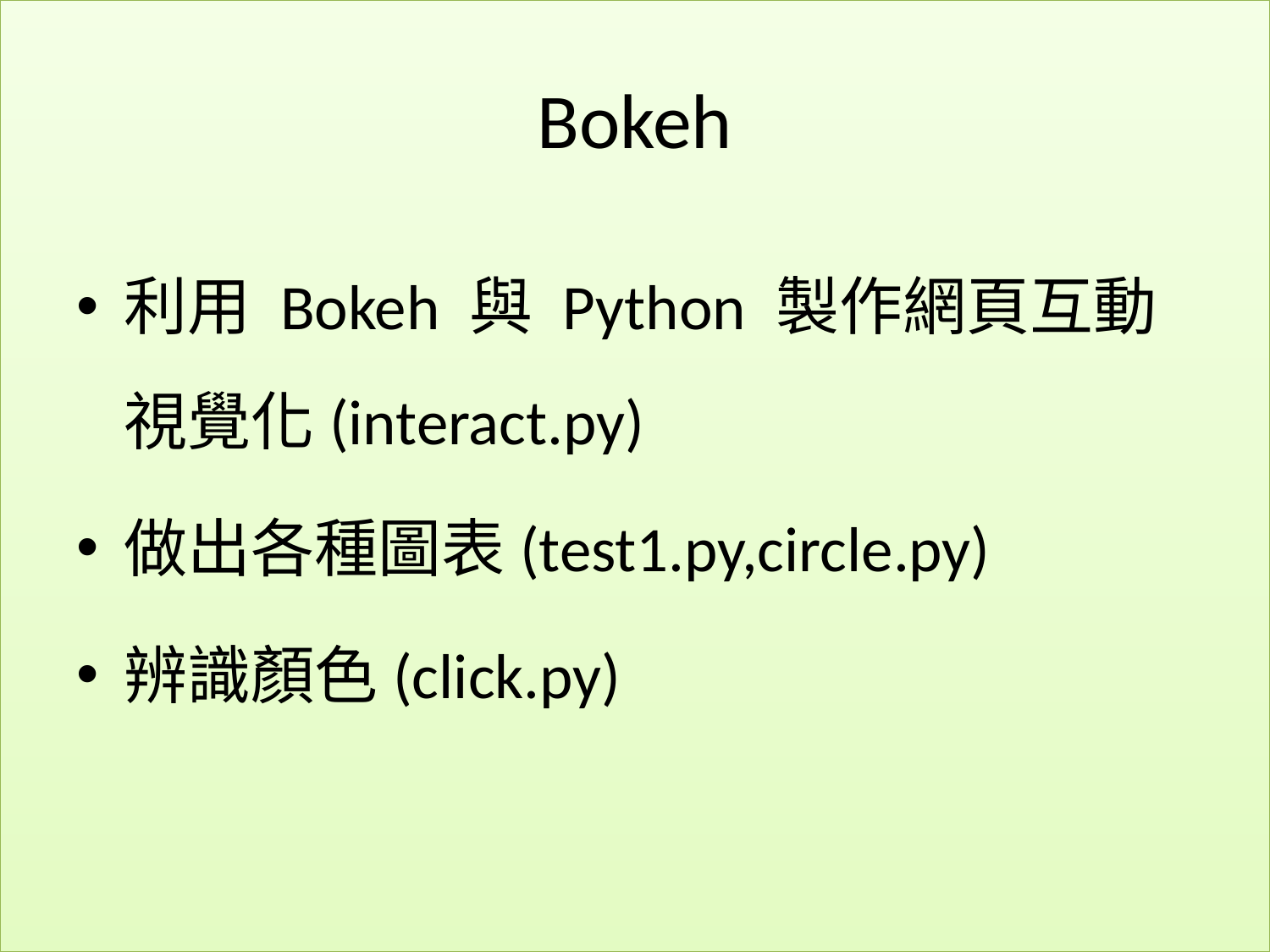

# Bokeh
利用 Bokeh 與 Python 製作網頁互動視覺化(interact.py)
做出各種圖表(test1.py,circle.py)
辨識顏色(click.py)